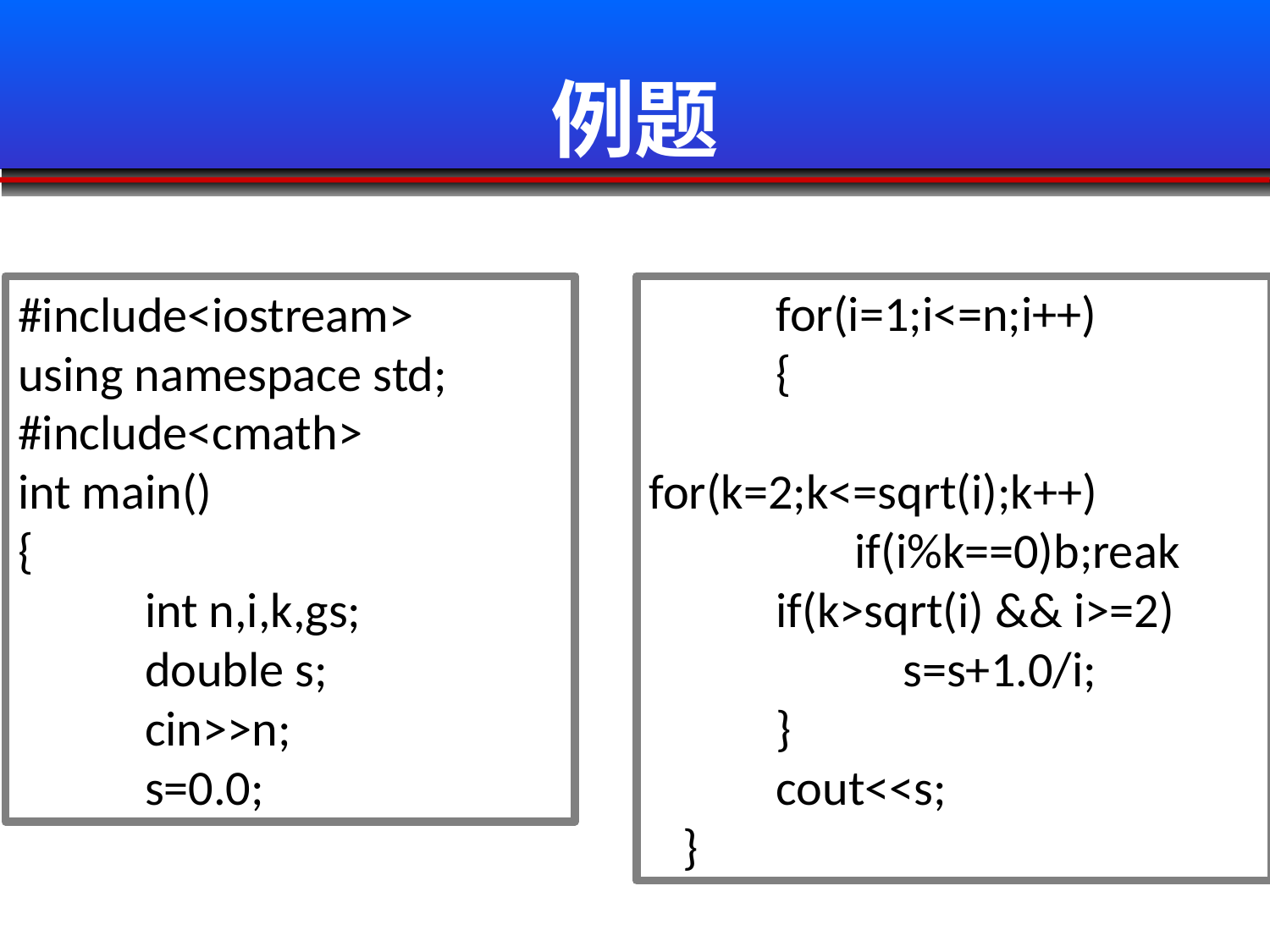

# 例题
#include<iostream>
using namespace std;
#include<cmath>
int main()
{
	int n,i,k,gs;
	double s;
	cin>>n;
	s=0.0;
	for(i=1;i<=n;i++)
	{
		for(k=2;k<=sqrt(i);k++)
	       if(i%k==0)b;reak
	if(k>sqrt(i) && i>=2)
		s=s+1.0/i;
	}
	cout<<s;
   }